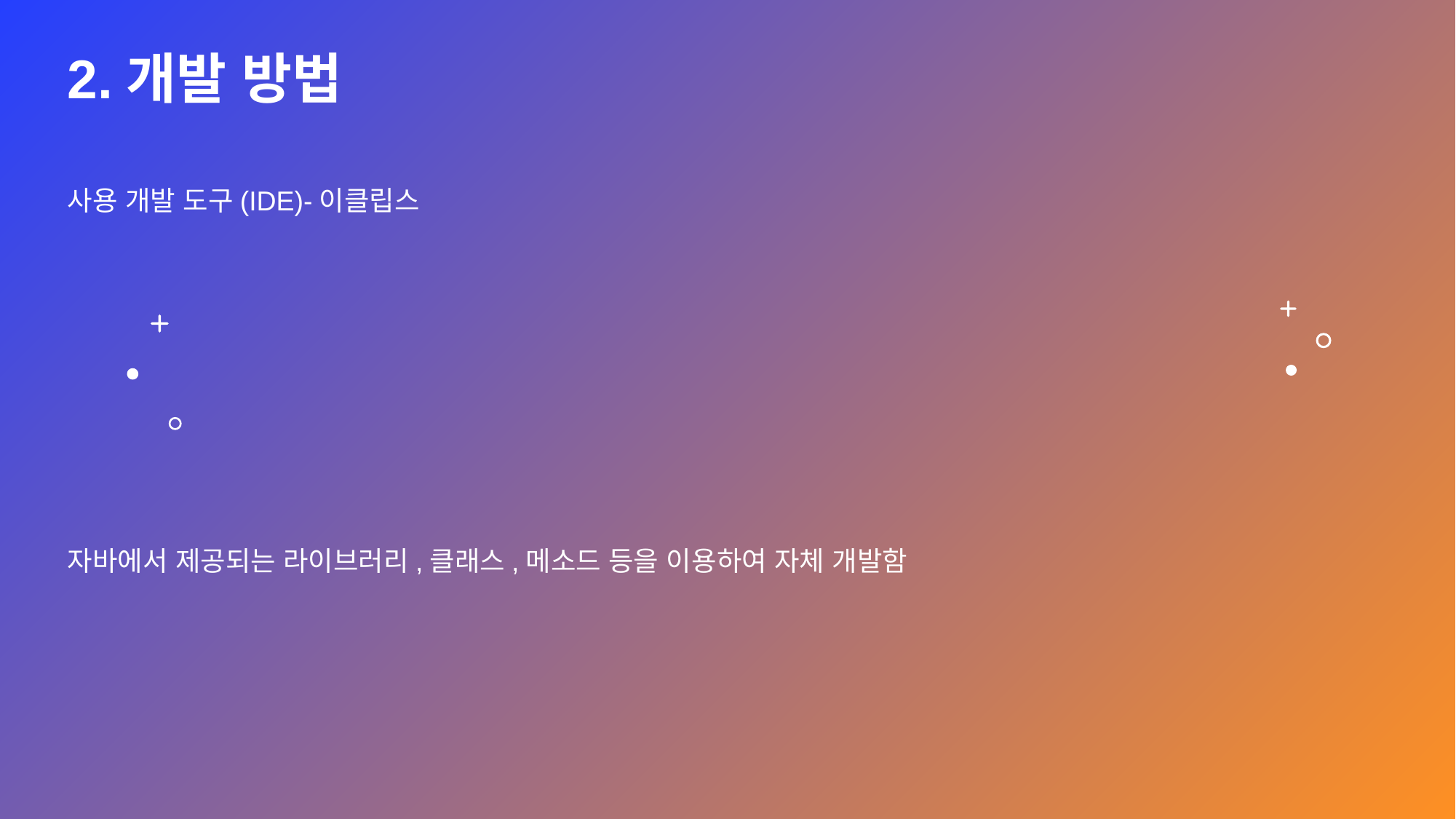

# 2.개발 방법

사용 개발 도구(IDE)-이클립스

자바에서 제공되는 라이브러리,클래스,메소드 등을 이용하여 자체 개발함